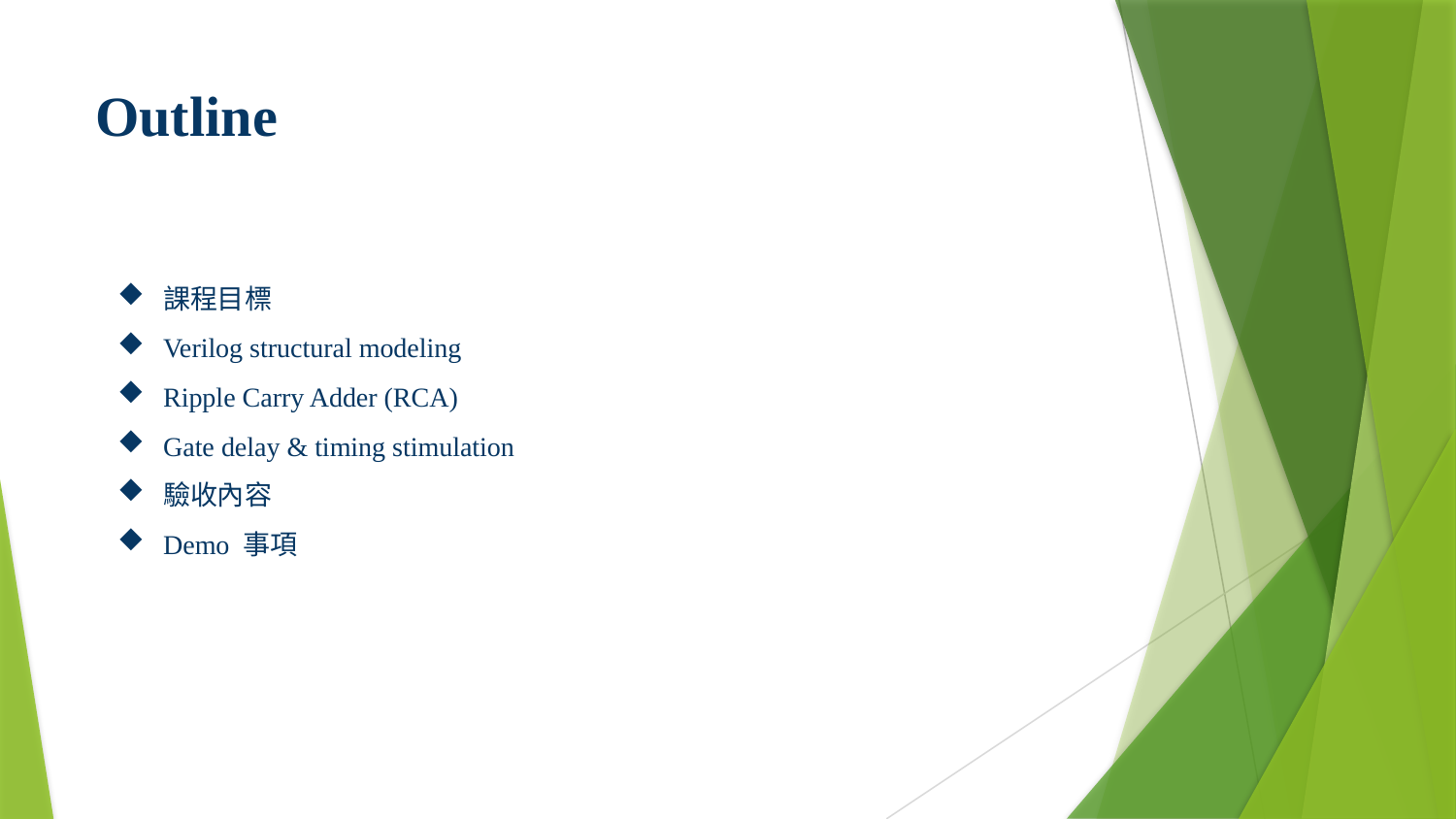

# Outline
課程目標
Verilog structural modeling
Ripple Carry Adder (RCA)
Gate delay & timing stimulation
驗收內容
Demo 事項